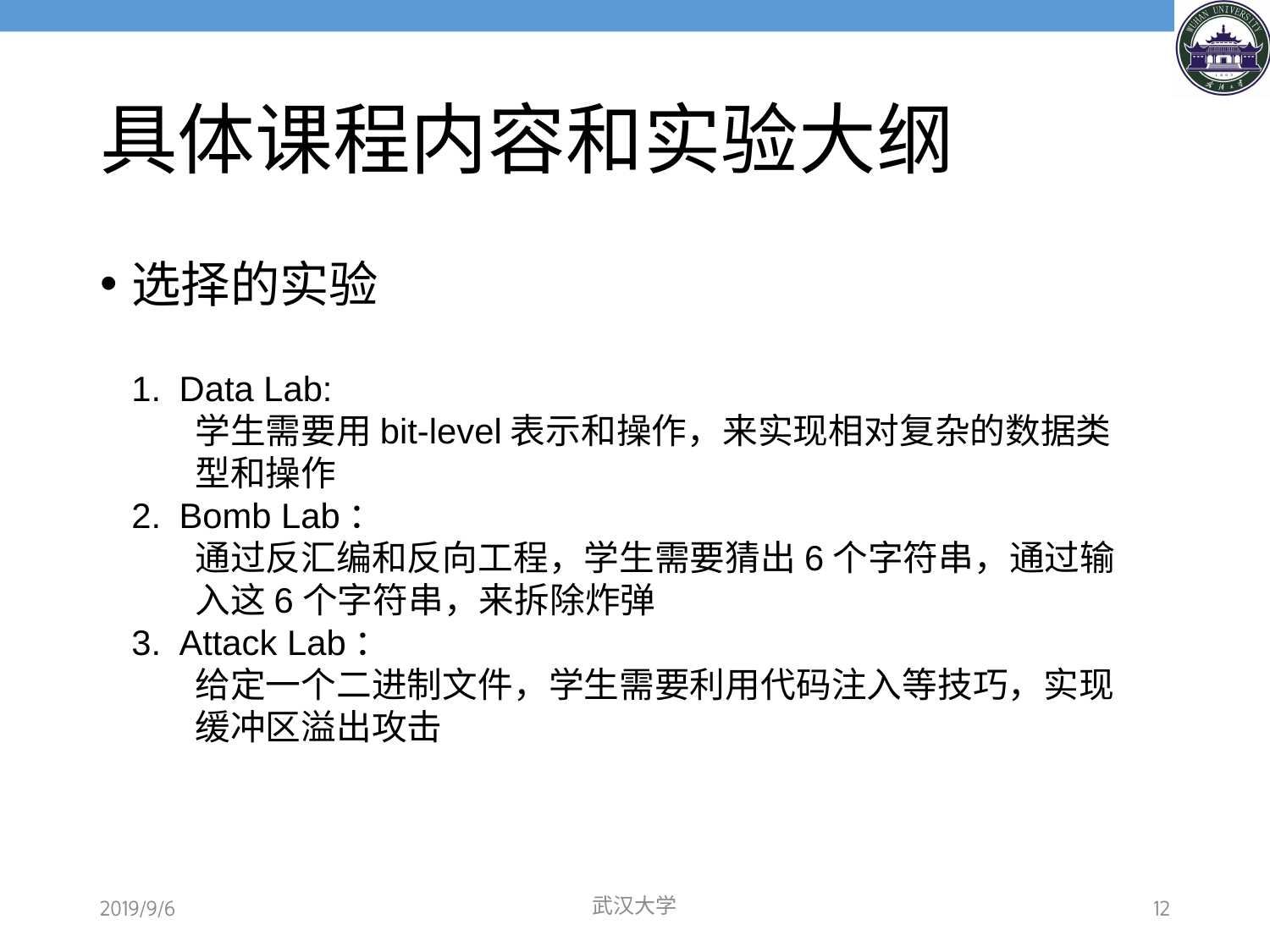

# 具体课程内容和实验大纲
选择的实验
Data Lab:
学生需要用bit-level表示和操作，来实现相对复杂的数据类型和操作
Bomb Lab：
通过反汇编和反向工程，学生需要猜出6个字符串，通过输入这6个字符串，来拆除炸弹
Attack Lab：
给定一个二进制文件，学生需要利用代码注入等技巧，实现缓冲区溢出攻击
2019/9/6
武汉大学
12